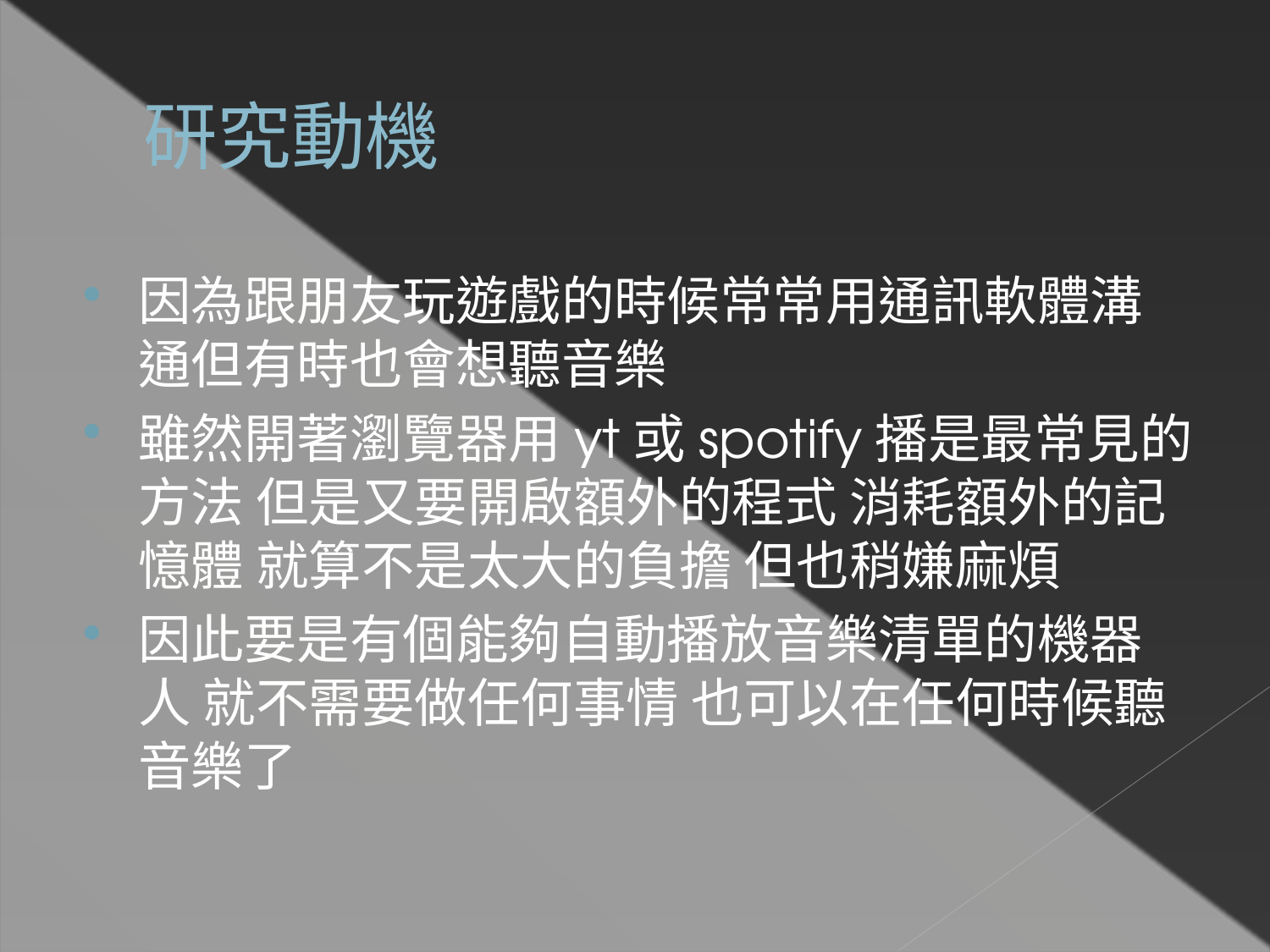

# 研究動機
因為跟朋友玩遊戲的時候常常用通訊軟體溝通但有時也會想聽音樂
雖然開著瀏覽器用yt或spotify播是最常見的方法 但是又要開啟額外的程式 消耗額外的記憶體 就算不是太大的負擔 但也稍嫌麻煩
因此要是有個能夠自動播放音樂清單的機器人 就不需要做任何事情 也可以在任何時候聽音樂了